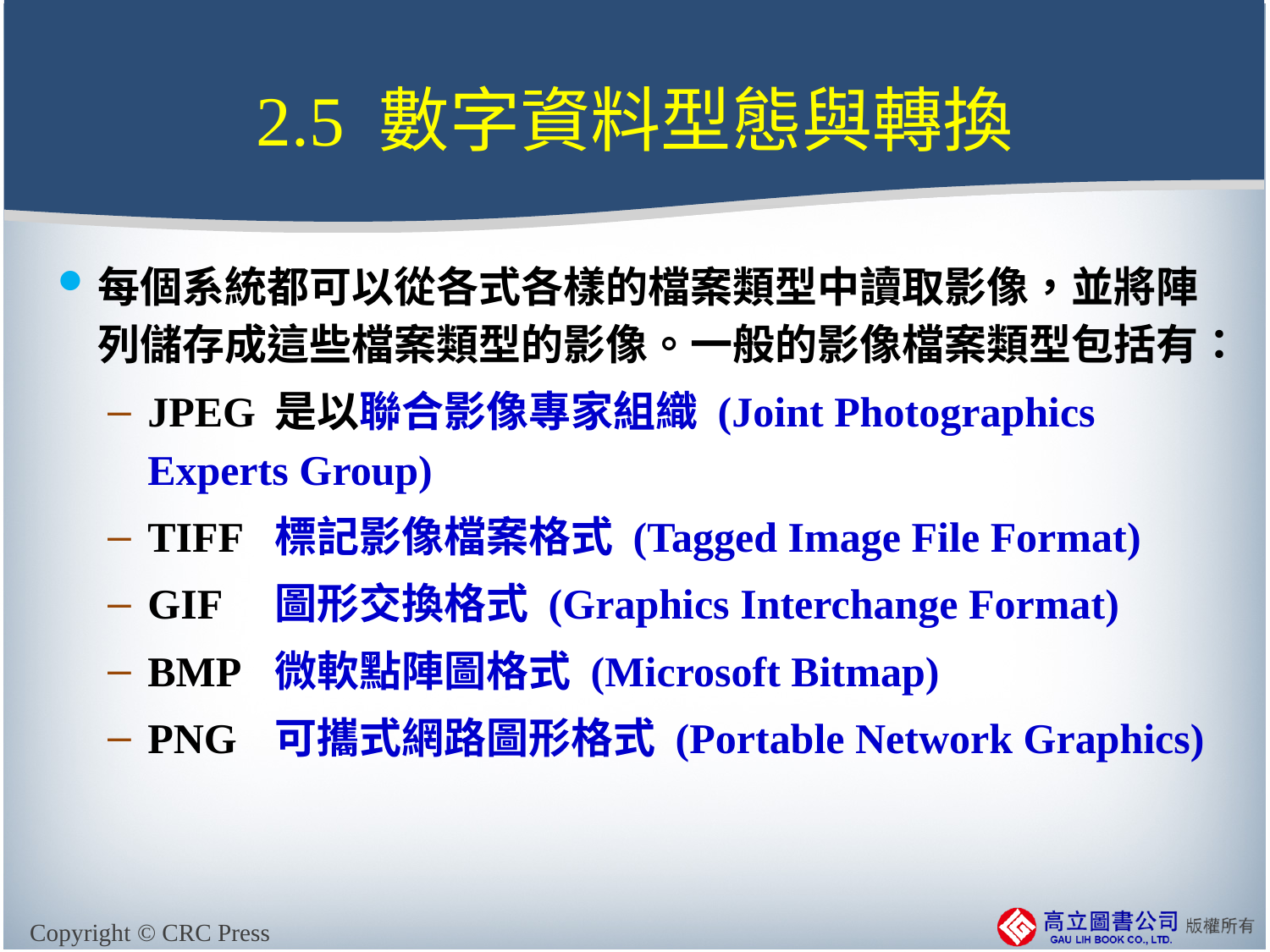

# 2.5 數字資料型態與轉換
每個系統都可以從各式各樣的檔案類型中讀取影像，並將陣列儲存成這些檔案類型的影像。一般的影像檔案類型包括有：
JPEG	是以聯合影像專家組織 (Joint Photographics Experts Group)
TIFF	標記影像檔案格式 (Tagged Image File Format)
GIF	圖形交換格式 (Graphics Interchange Format)
BMP	微軟點陣圖格式 (Microsoft Bitmap)
PNG	可攜式網路圖形格式 (Portable Network Graphics)